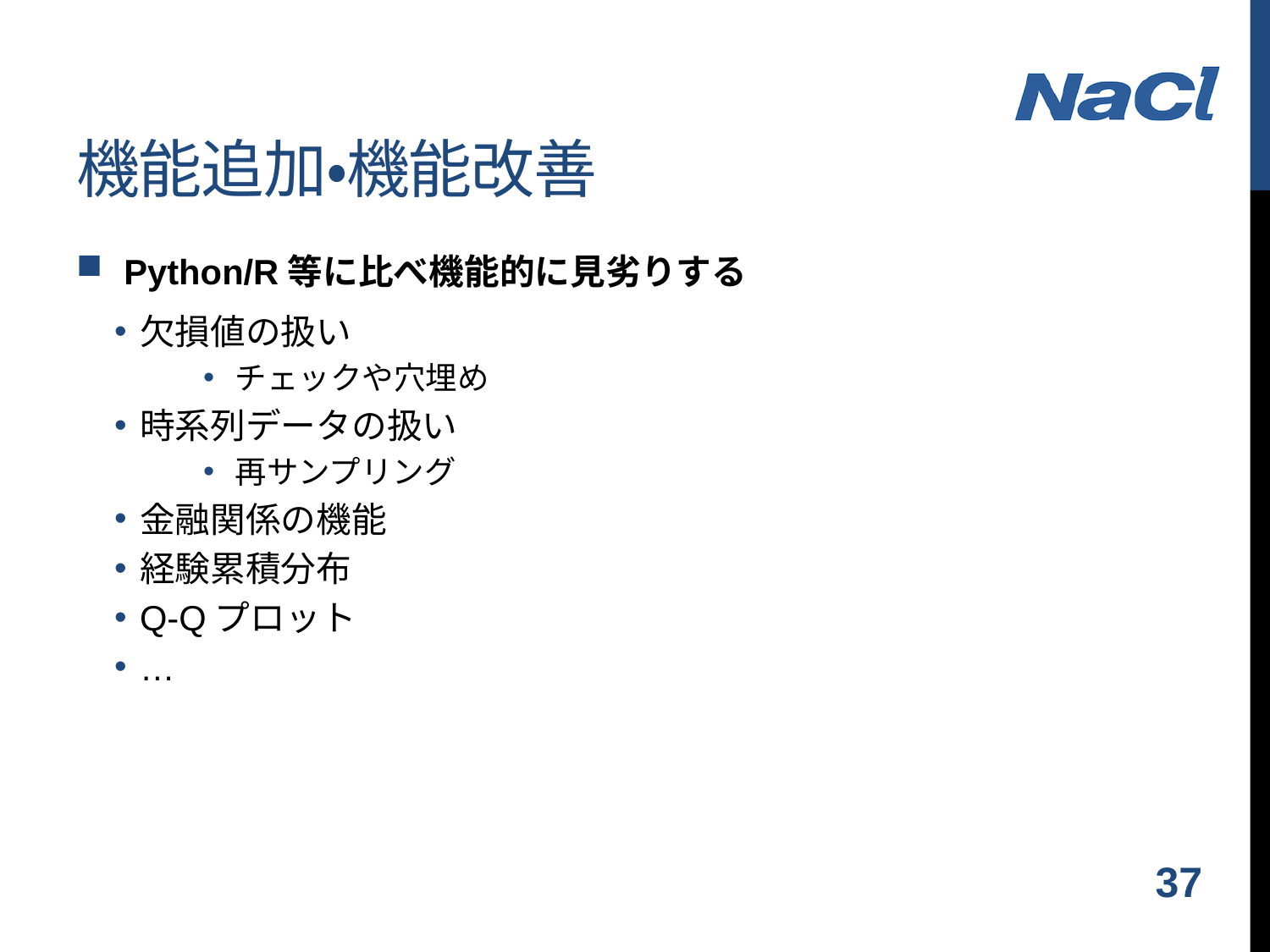

# 機能追加・機能改善
Python/R等に比べ機能的に見劣りする
欠損値の扱い
チェックや穴埋め
時系列データの扱い
再サンプリング
金融関係の機能
経験累積分布
Q-Qプロット
…

37